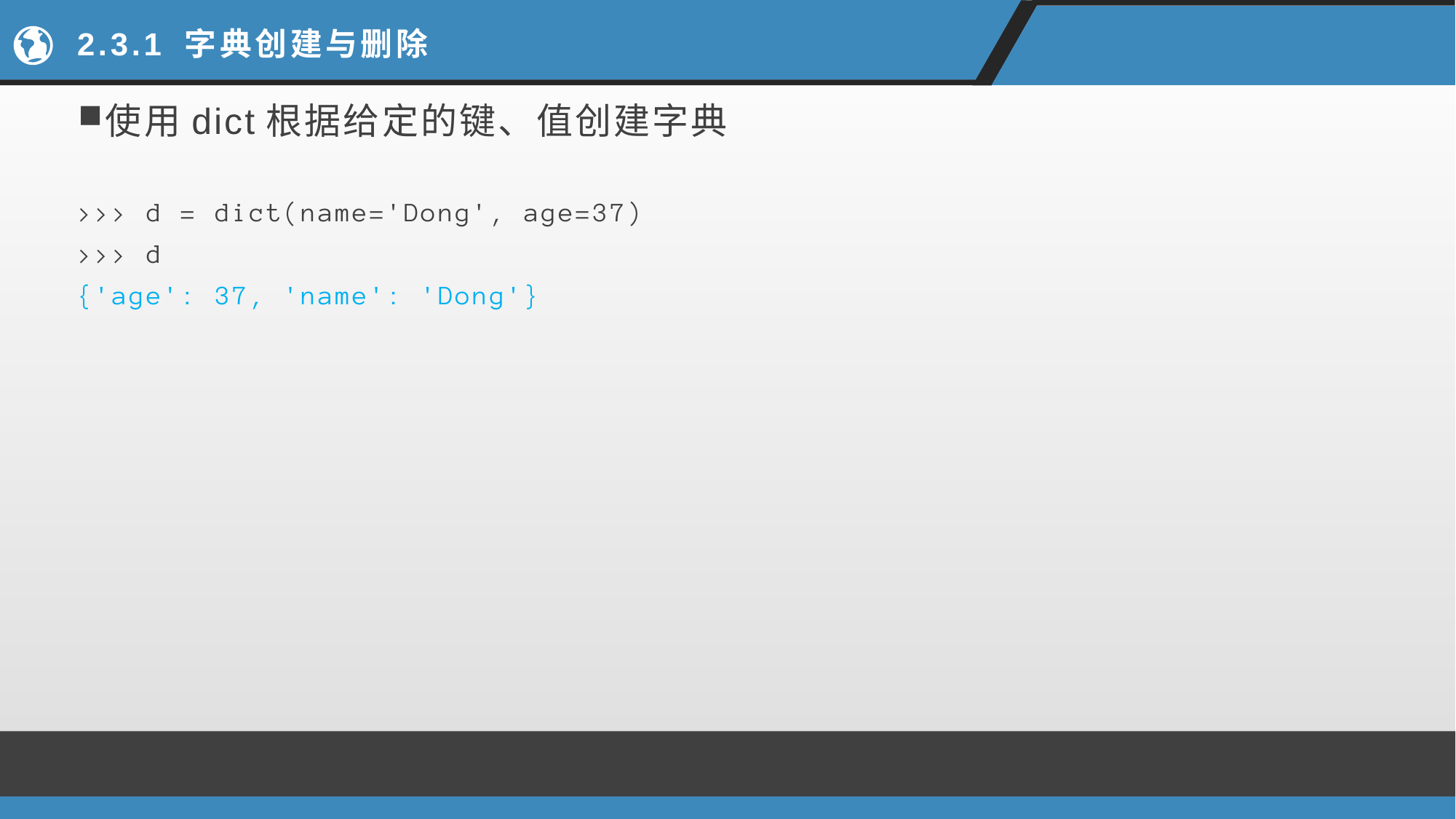

# 2.3.1 字典创建与删除

使用dict根据给定的键、值创建字典

>>> d = dict(name='Dong', age=37)
>>> d
{'age': 37, 'name': 'Dong'}